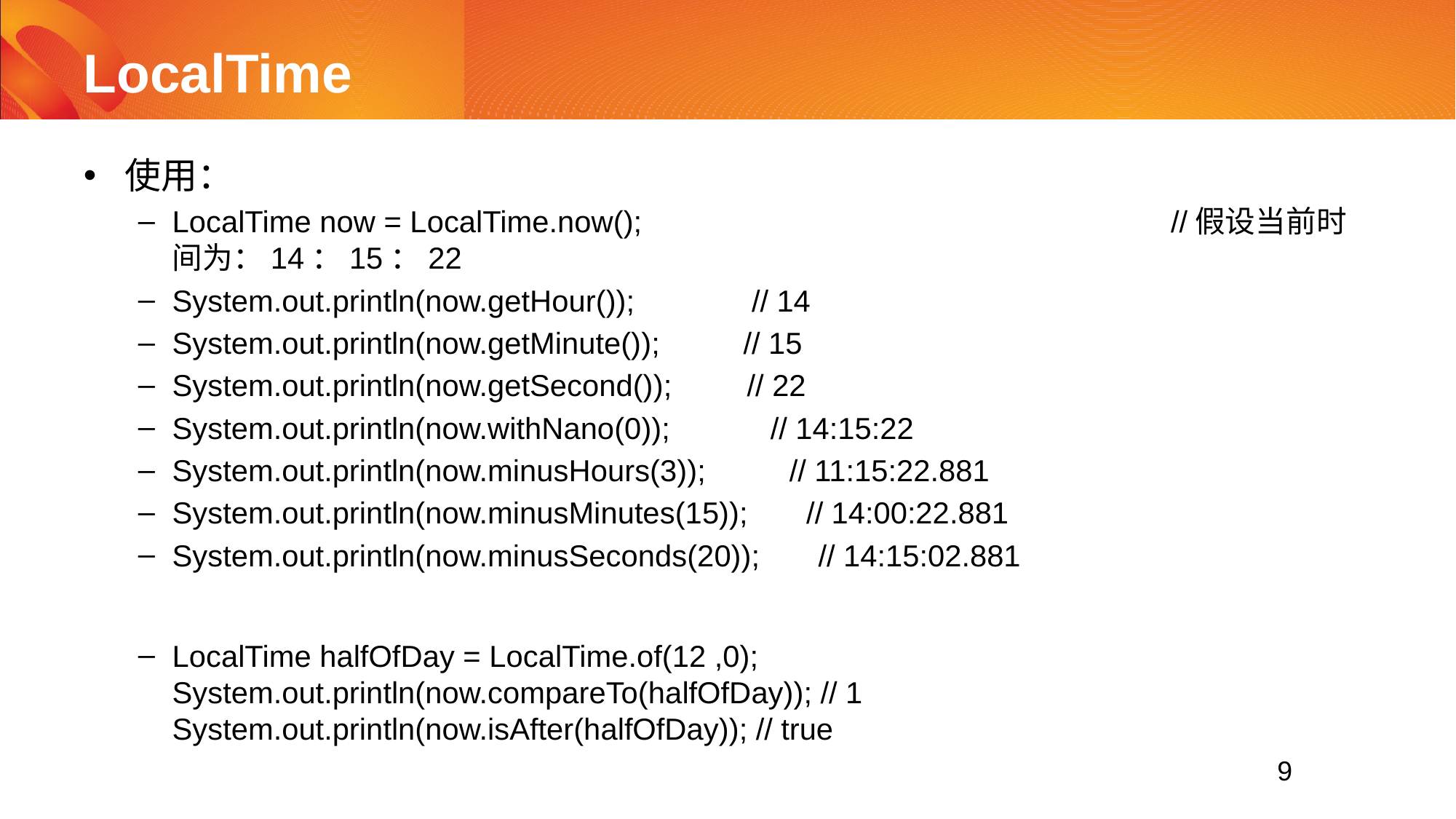

# LocalTime
使用：
LocalTime now = LocalTime.now();				               //假设当前时间为：14：15：22
System.out.println(now.getHour());              // 14
System.out.println(now.getMinute());          // 15
System.out.println(now.getSecond());         // 22
System.out.println(now.withNano(0));            // 14:15:22
System.out.println(now.minusHours(3));          // 11:15:22.881
System.out.println(now.minusMinutes(15));       // 14:00:22.881
System.out.println(now.minusSeconds(20));       // 14:15:02.881

LocalTime halfOfDay = LocalTime.of(12 ,0); System.out.println(now.compareTo(halfOfDay)); // 1 System.out.println(now.isAfter(halfOfDay)); // true